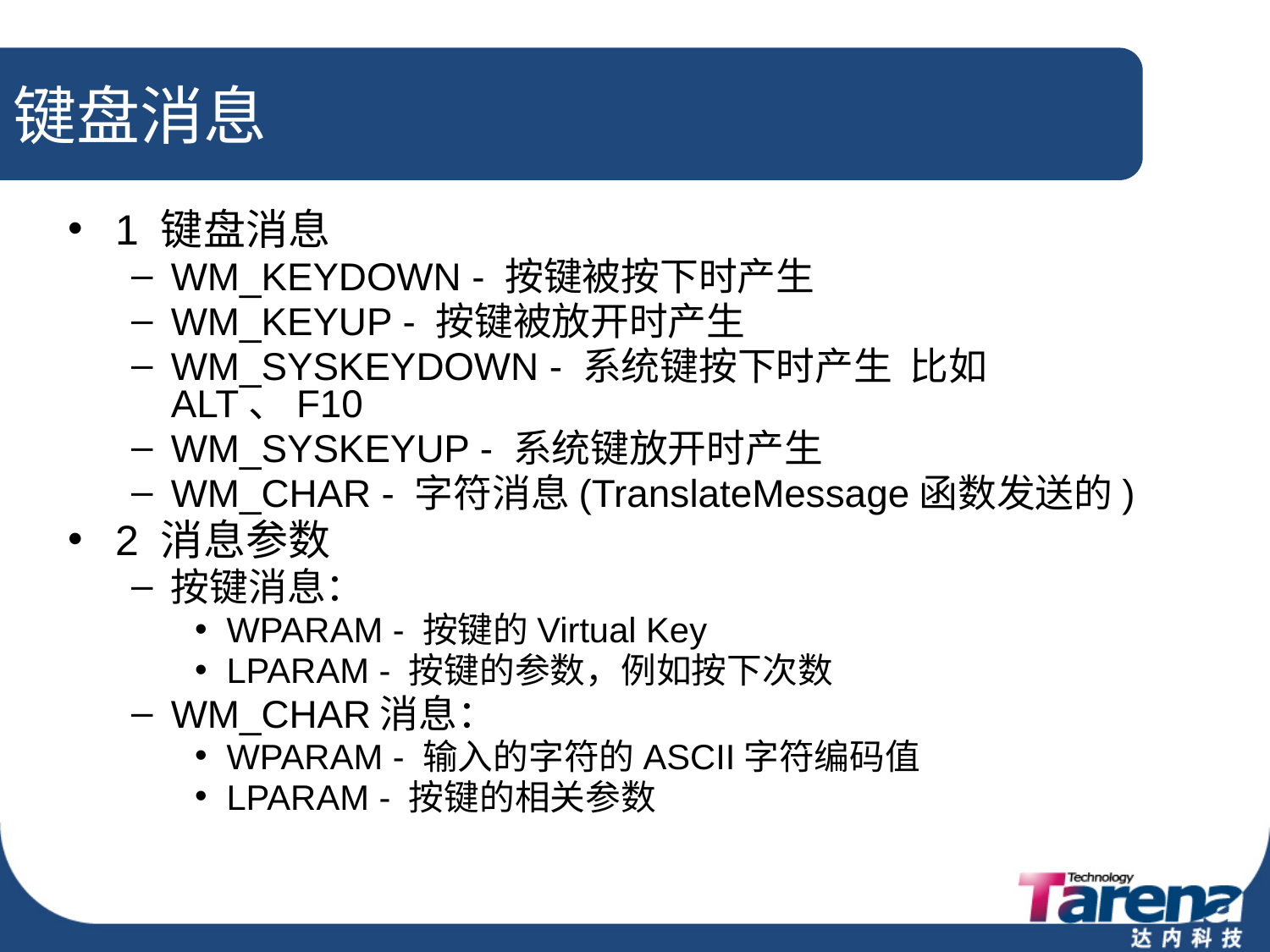

# 键盘消息
1 键盘消息
WM_KEYDOWN - 按键被按下时产生
WM_KEYUP - 按键被放开时产生
WM_SYSKEYDOWN - 系统键按下时产生  比如ALT、F10
WM_SYSKEYUP - 系统键放开时产生
WM_CHAR - 字符消息(TranslateMessage函数发送的)
2 消息参数
按键消息：
WPARAM - 按键的Virtual Key
LPARAM - 按键的参数，例如按下次数
WM_CHAR消息：
WPARAM - 输入的字符的ASCII字符编码值
LPARAM - 按键的相关参数